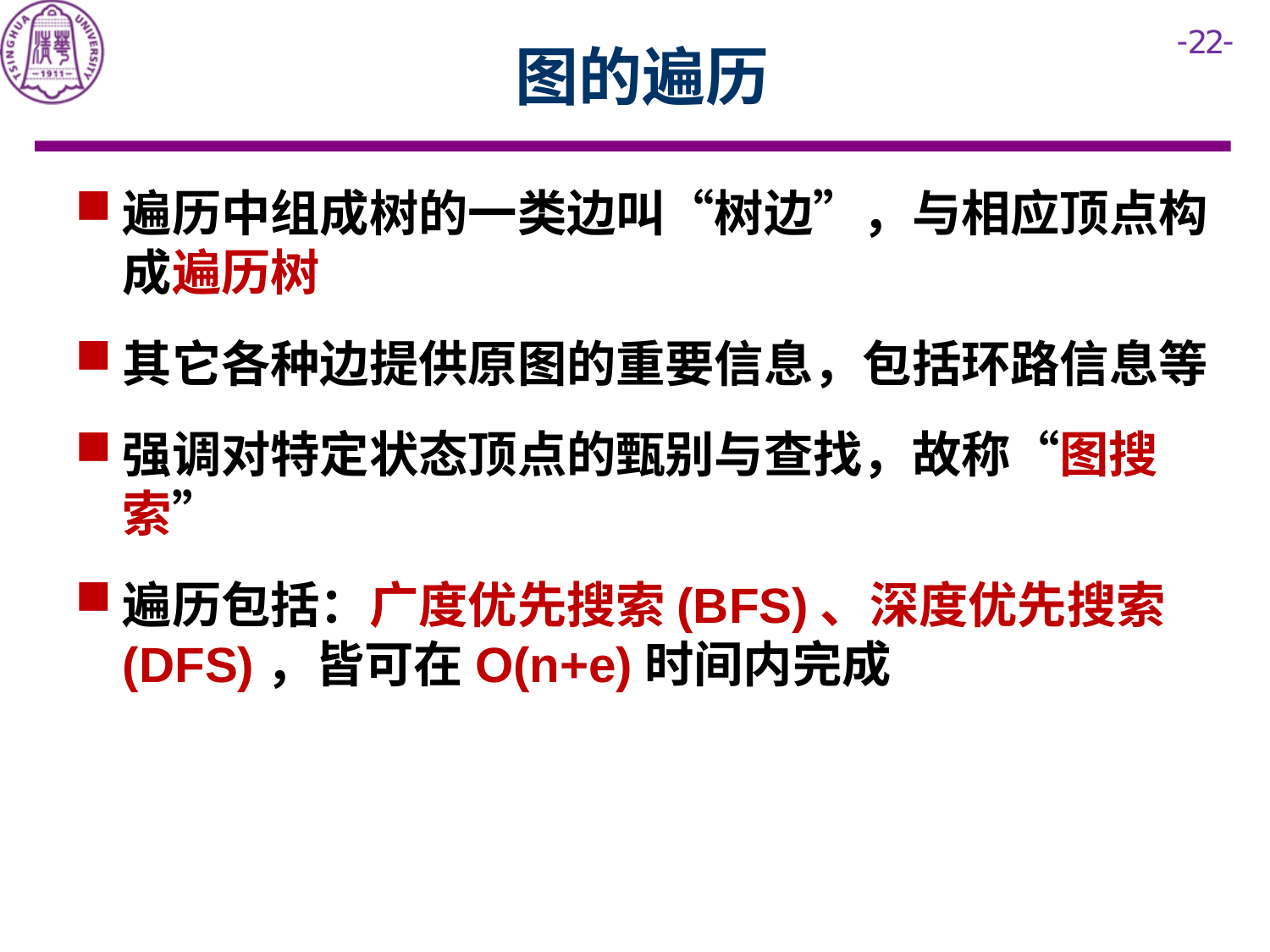

# 图的遍历
遍历中组成树的一类边叫“树边”，与相应顶点构成遍历树
其它各种边提供原图的重要信息，包括环路信息等
强调对特定状态顶点的甄别与查找，故称“图搜索”
遍历包括：广度优先搜索(BFS)、深度优先搜索(DFS)，皆可在O(n+e)时间内完成